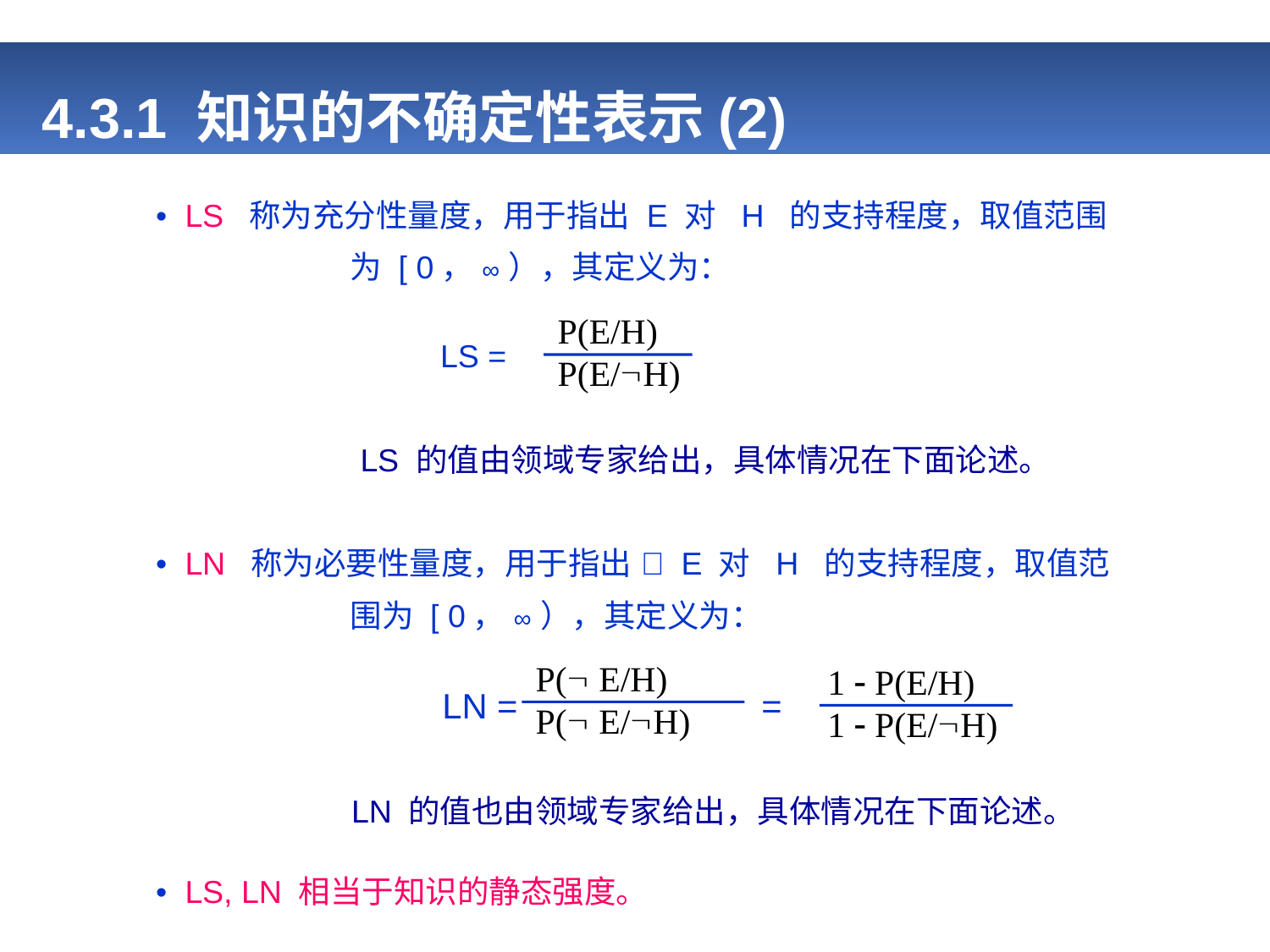

# 4.3.1 知识的不确定性表示(2)
•  LS  称为充分性量度，用于指出 E 对  H  的支持程度，取值范围
                     为 [ 0， ∞ ），其定义为：

                                LS =

                       LS 的值由领域专家给出，具体情况在下面论述。

•  LN  称为必要性量度，用于指出 ¬ E 对  H  的支持程度，取值范
                     围为 [ 0， ∞ ），其定义为：

                                LN =                         =

                      LN 的值也由领域专家给出，具体情况在下面论述。

•  LS, LN 相当于知识的静态强度。
P(E/H)
P(E/¬H)

P(¬ E/H)
P(¬ E/¬H)

1 − P(E/H)
1 − P(E/¬H)